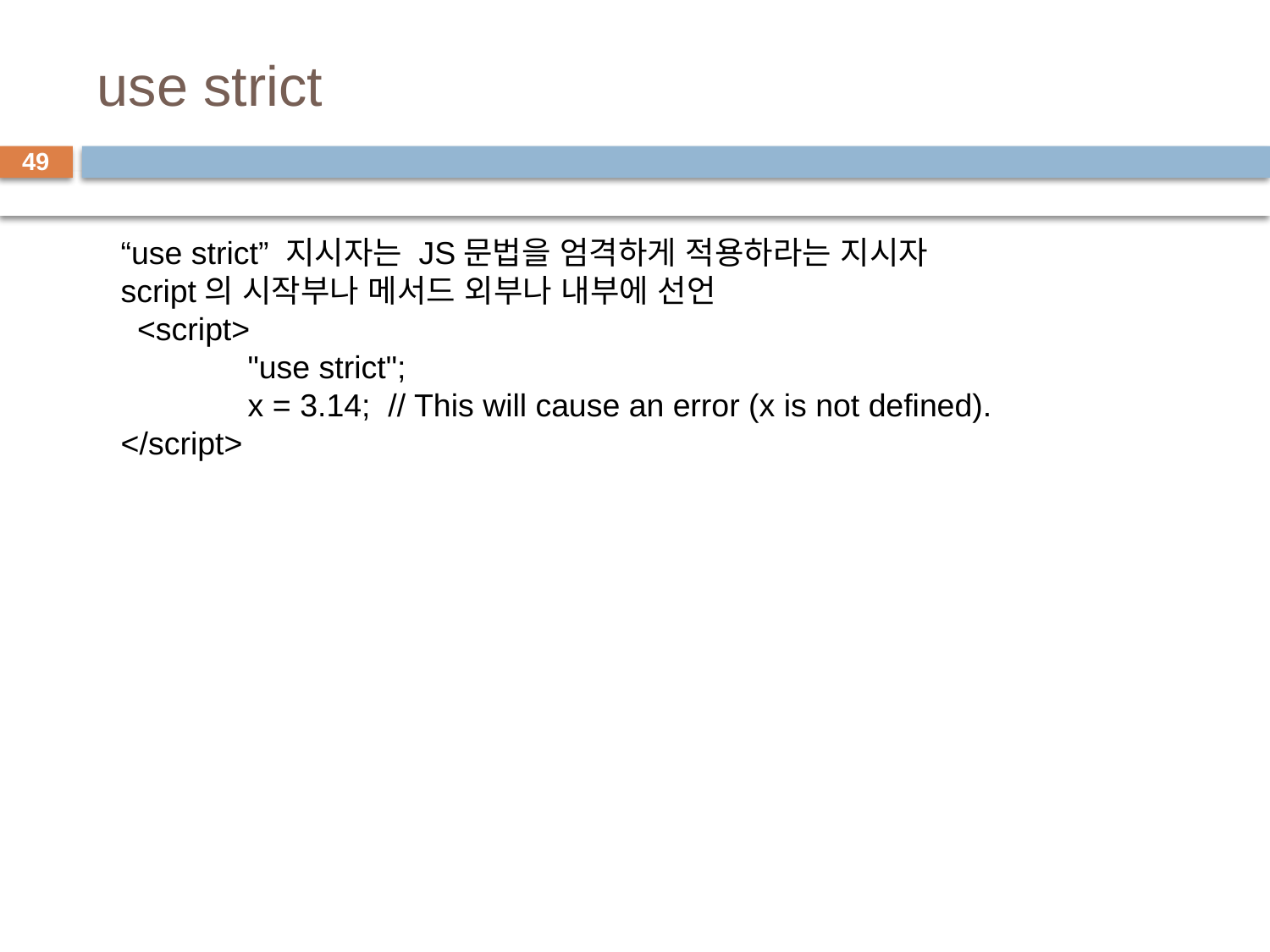

# use strict
49
“use strict” 지시자는 JS문법을 엄격하게 적용하라는 지시자
script의 시작부나 메서드 외부나 내부에 선언
 <script>
	"use strict";
	x = 3.14;  // This will cause an error (x is not defined).
</script>